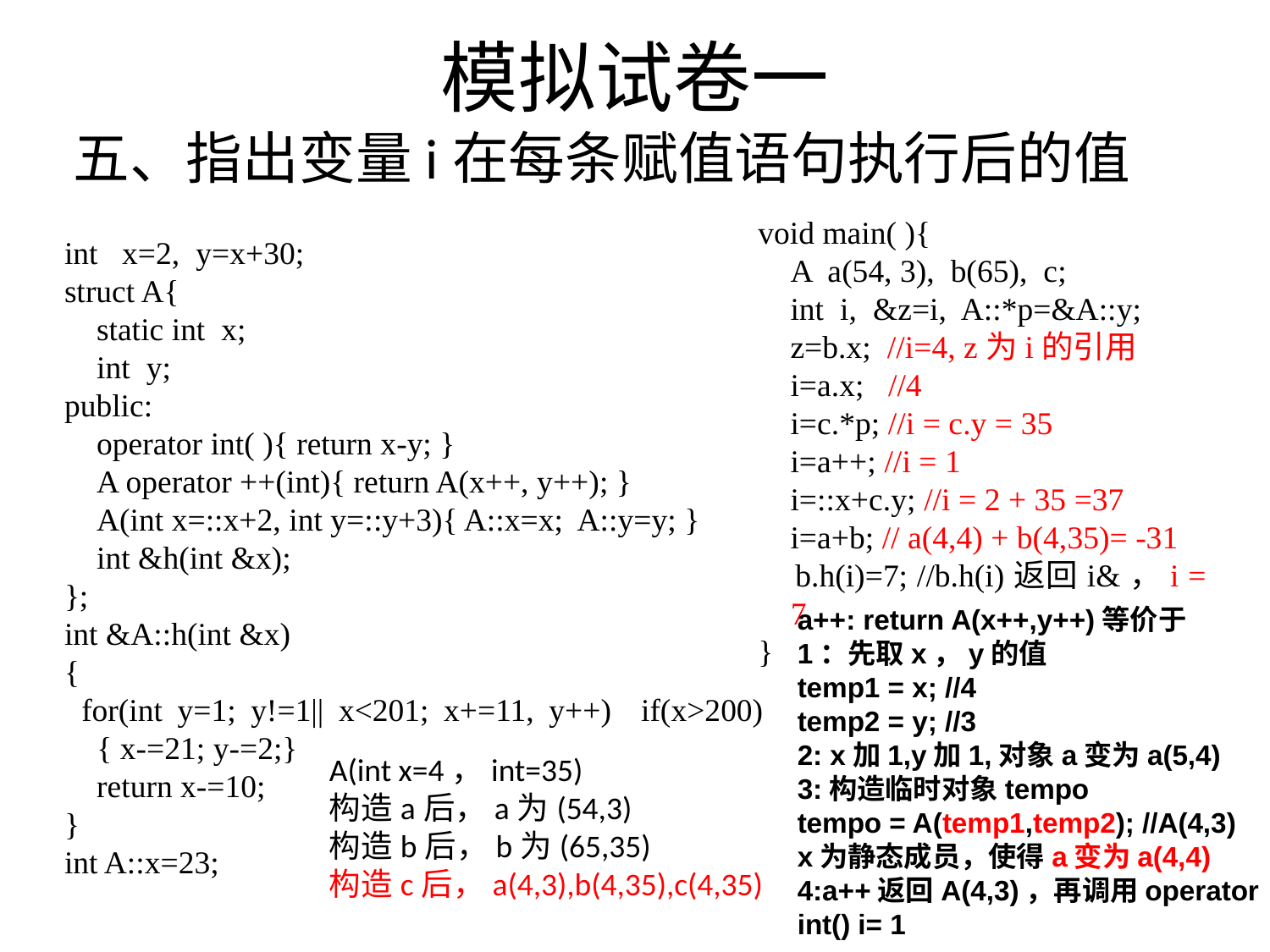

# 模拟试卷一
五、指出变量i在每条赋值语句执行后的值
void main( ){
    A  a(54, 3),  b(65),  c;
    int  i,  &z=i,  A::*p=&A::y;
    z=b.x;  //i=4, z为i的引用
    i=a.x;   //4
    i=c.*p; //i = c.y = 35
    i=a++; //i = 1
    i=::x+c.y; //i = 2 + 35 =37
    i=a+b; // a(4,4) + b(4,35)= -31
    b.h(i)=7; //b.h(i)返回i&，i = 7
}
int   x=2,  y=x+30;
struct A{
    static int  x;
    int  y;
public:
    operator int( ){ return x-y; }
    A operator ++(int){ return A(x++, y++); }
    A(int x=::x+2, int y=::y+3){ A::x=x;  A::y=y; }
    int &h(int &x);
};
int &A::h(int &x)
{
for(int y=1; y!=1|| x<201; x+=11, y++)  if(x>200) { x-=21; y-=2;}
    return x-=10;
}
int A::x=23;
a++: return A(x++,y++)等价于
1：先取x，y的值
temp1 = x; //4
temp2 = y; //3
2: x加1,y加1,对象a变为a(5,4)
3:构造临时对象tempo
tempo = A(temp1,temp2); //A(4,3)
x为静态成员，使得a变为a(4,4)
4:a++返回A(4,3)，再调用operator int() i= 1
A(int x=4，int=35)
构造a后，a为(54,3)
构造b后，b为(65,35)
构造c后，a(4,3),b(4,35),c(4,35)